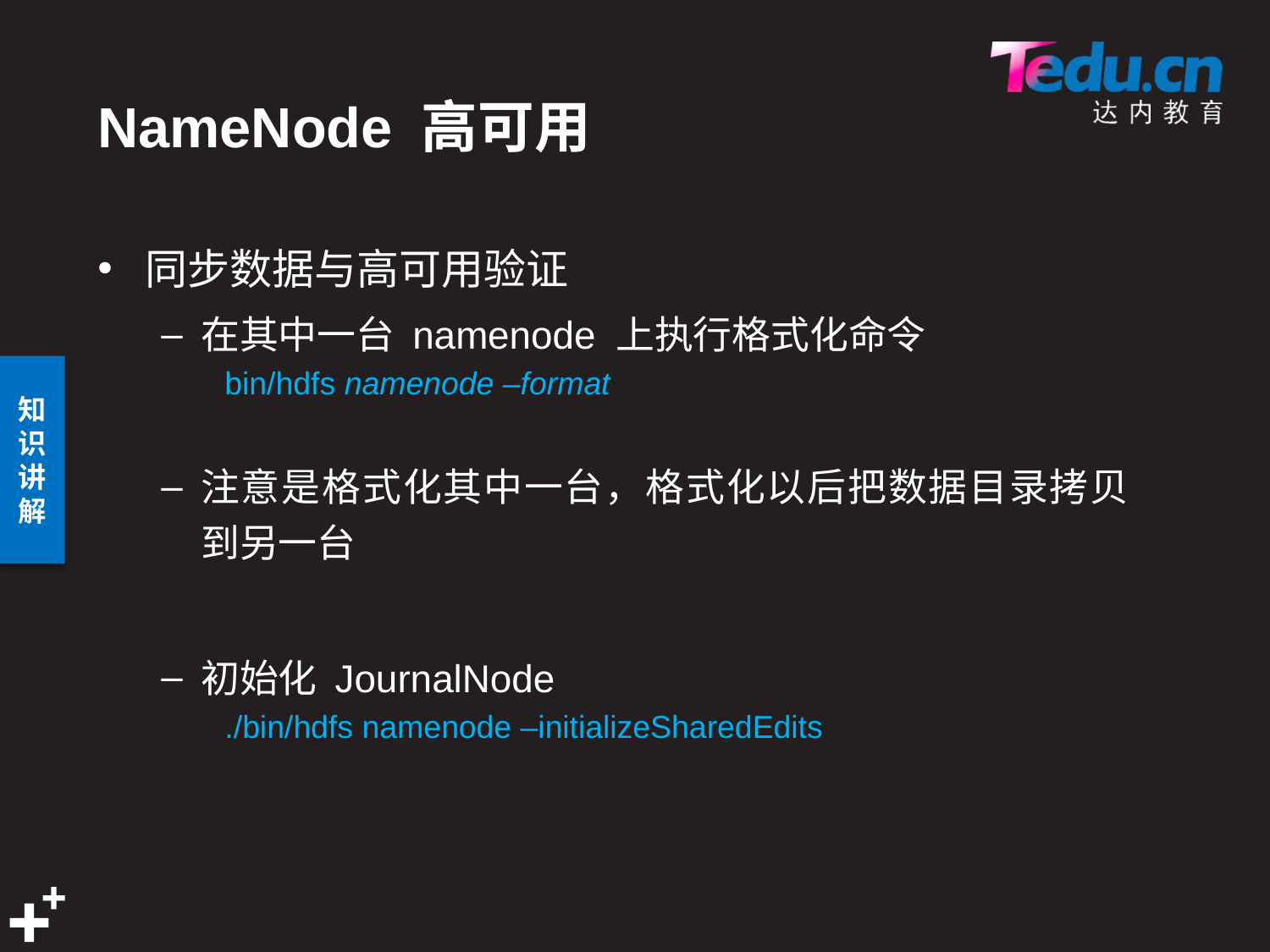

# NameNode 高可用
同步数据与高可用验证
在其中一台 namenode 上执行格式化命令
bin/hdfs namenode –format

注意是格式化其中一台，格式化以后把数据目录拷贝到另一台

初始化 JournalNode
./bin/hdfs namenode –initializeSharedEdits